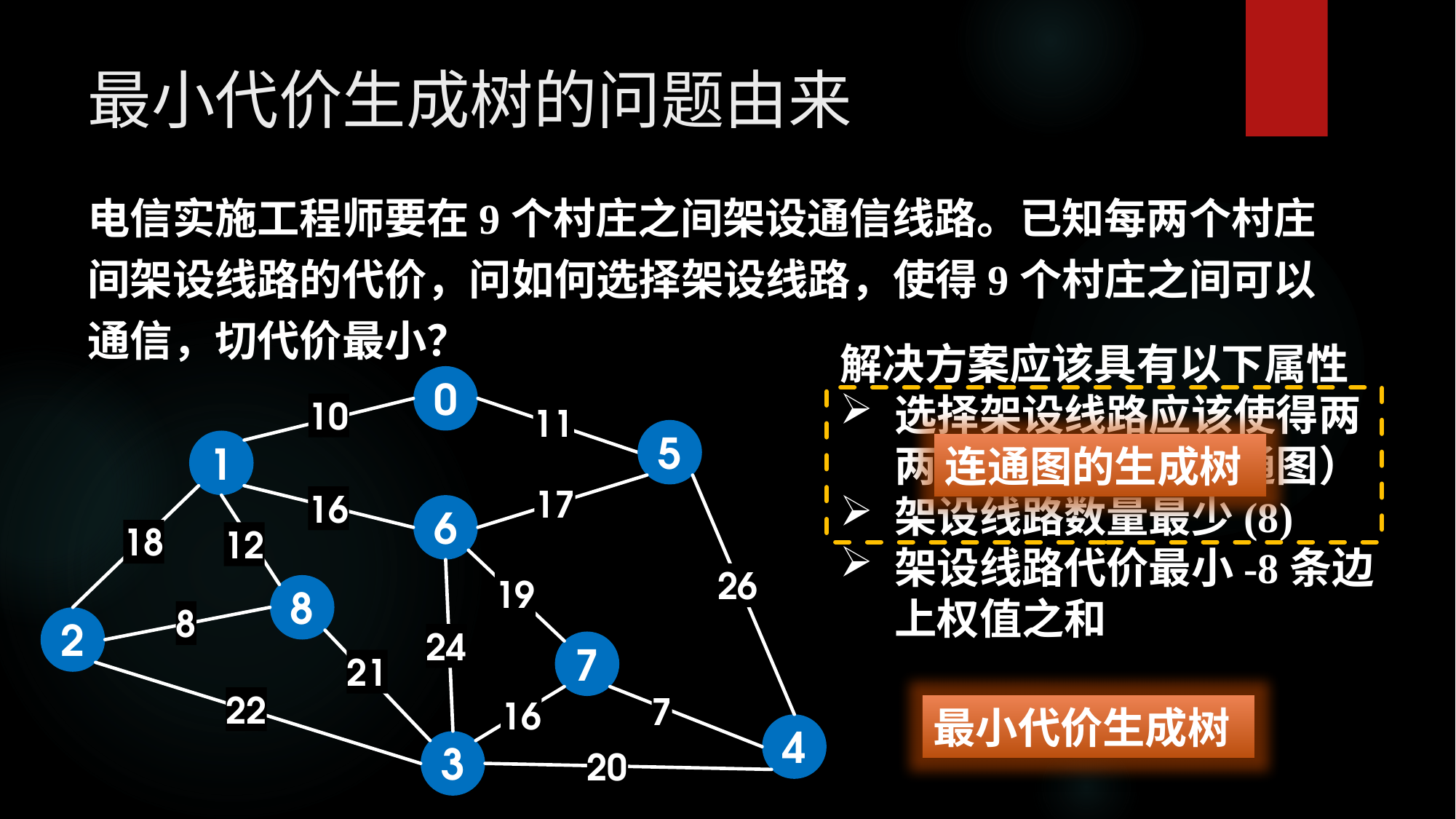

最小代价生成树的问题由来
电信实施工程师要在9个村庄之间架设通信线路。已知每两个村庄间架设线路的代价，问如何选择架设线路，使得9个村庄之间可以通信，切代价最小？
解决方案应该具有以下属性
选择架设线路应该使得两两村庄都连通（连通图）
架设线路数量最少(8)
架设线路代价最小-8条边上权值之和

0
10
11
5
1
17
16
6
18
12
26
19
8
8
2
24
7
21
22
7
16
4
3
20

连通图的生成树
最小代价生成树